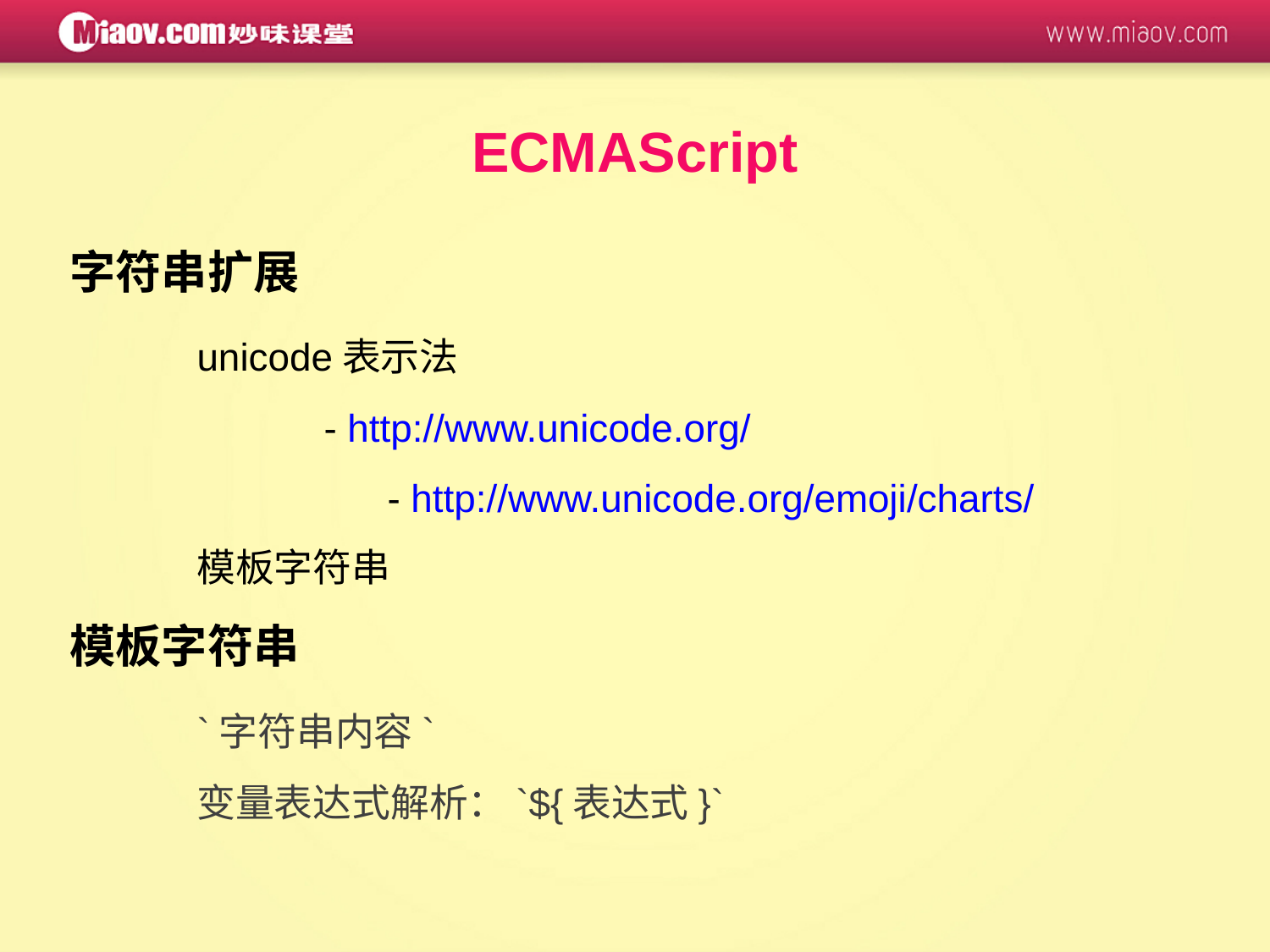

ECMAScript
字符串扩展
	unicode表示法
		- http://www.unicode.org/
		- http://www.unicode.org/emoji/charts/
	模板字符串
模板字符串
	`字符串内容`
	变量表达式解析：`${表达式}`